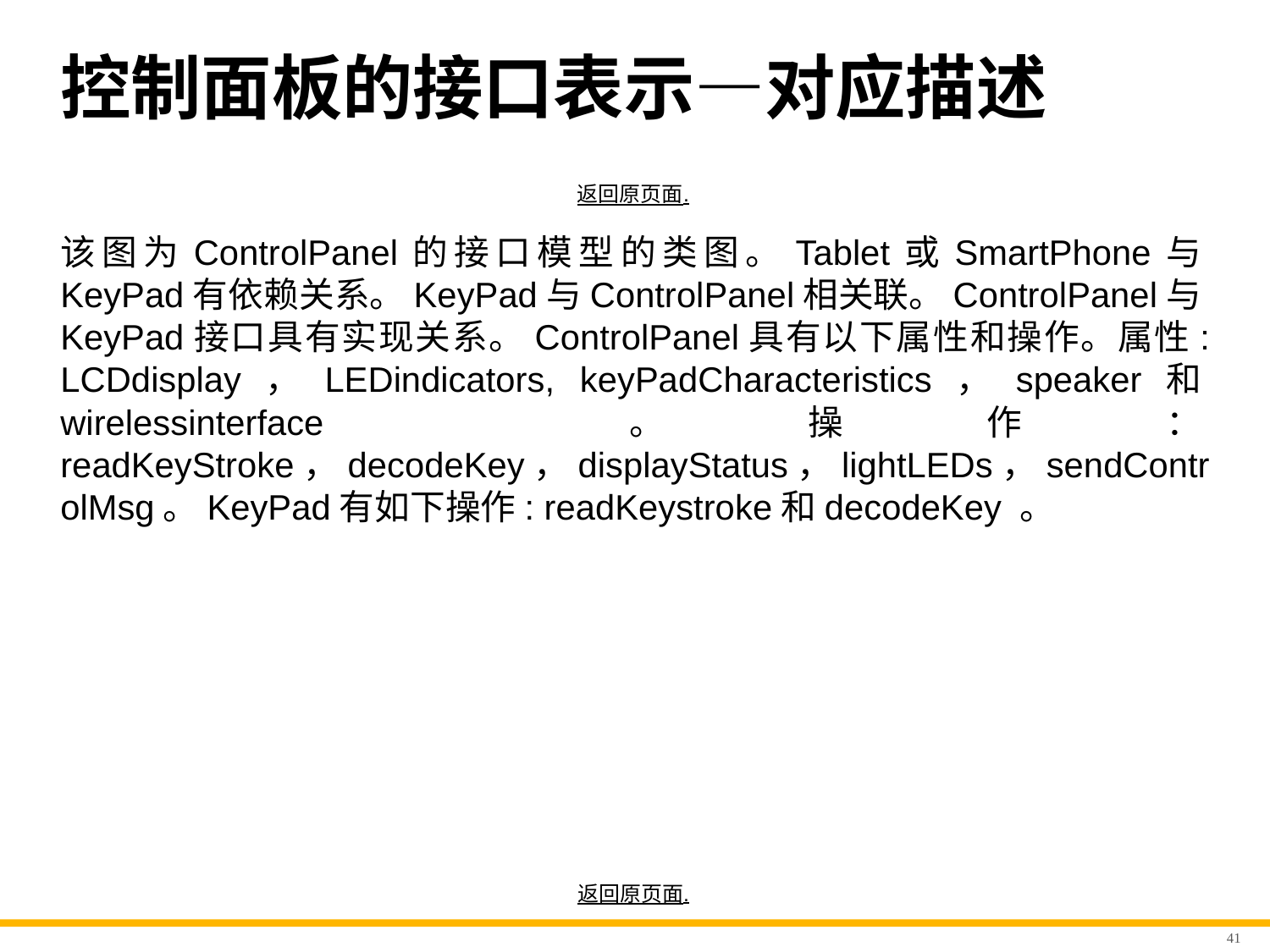

# 控制面板的接口表示—对应描述
返回原页面.
该图为ControlPanel的接口模型的类图。Tablet或SmartPhone与KeyPad有依赖关系。KeyPad与ControlPanel相关联。ControlPanel与KeyPad接口具有实现关系。ControlPanel具有以下属性和操作。属性: LCDdisplay，LEDindicators, keyPadCharacteristics，speaker和wirelessinterface 。操作：readKeyStroke，decodeKey，displayStatus，lightLEDs，sendControlMsg。KeyPad有如下操作: readKeystroke和decodeKey 。
返回原页面.
41